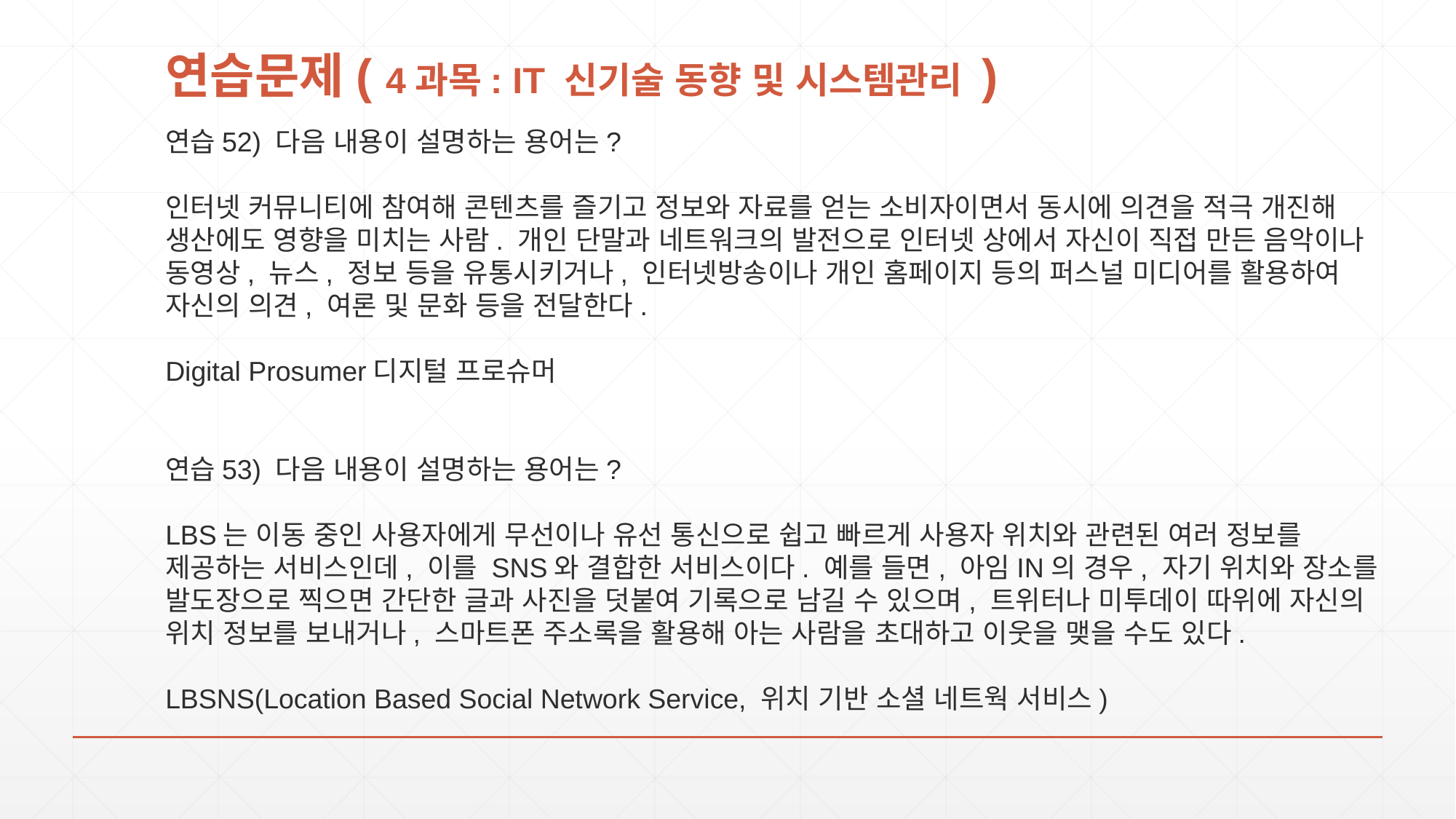

# 연습문제( 4과목: IT 신기술 동향 및 시스템관리 )
연습52) 다음 내용이 설명하는 용어는?

인터넷 커뮤니티에 참여해 콘텐츠를 즐기고 정보와 자료를 얻는 소비자이면서 동시에 의견을 적극 개진해 생산에도 영향을 미치는 사람. 개인 단말과 네트워크의 발전으로 인터넷 상에서 자신이 직접 만든 음악이나 동영상, 뉴스, 정보 등을 유통시키거나, 인터넷방송이나 개인 홈페이지 등의 퍼스널 미디어를 활용하여 자신의 의견, 여론 및 문화 등을 전달한다.

Digital Prosumer디지털 프로슈머

연습53) 다음 내용이 설명하는 용어는?

LBS는 이동 중인 사용자에게 무선이나 유선 통신으로 쉽고 빠르게 사용자 위치와 관련된 여러 정보를 제공하는 서비스인데, 이를 SNS와 결합한 서비스이다. 예를 들면, 아임IN의 경우, 자기 위치와 장소를 발도장으로 찍으면 간단한 글과 사진을 덧붙여 기록으로 남길 수 있으며, 트위터나 미투데이 따위에 자신의 위치 정보를 보내거나, 스마트폰 주소록을 활용해 아는 사람을 초대하고 이웃을 맺을 수도 있다.

LBSNS(Location Based Social Network Service, 위치 기반 소셜 네트웍 서비스)